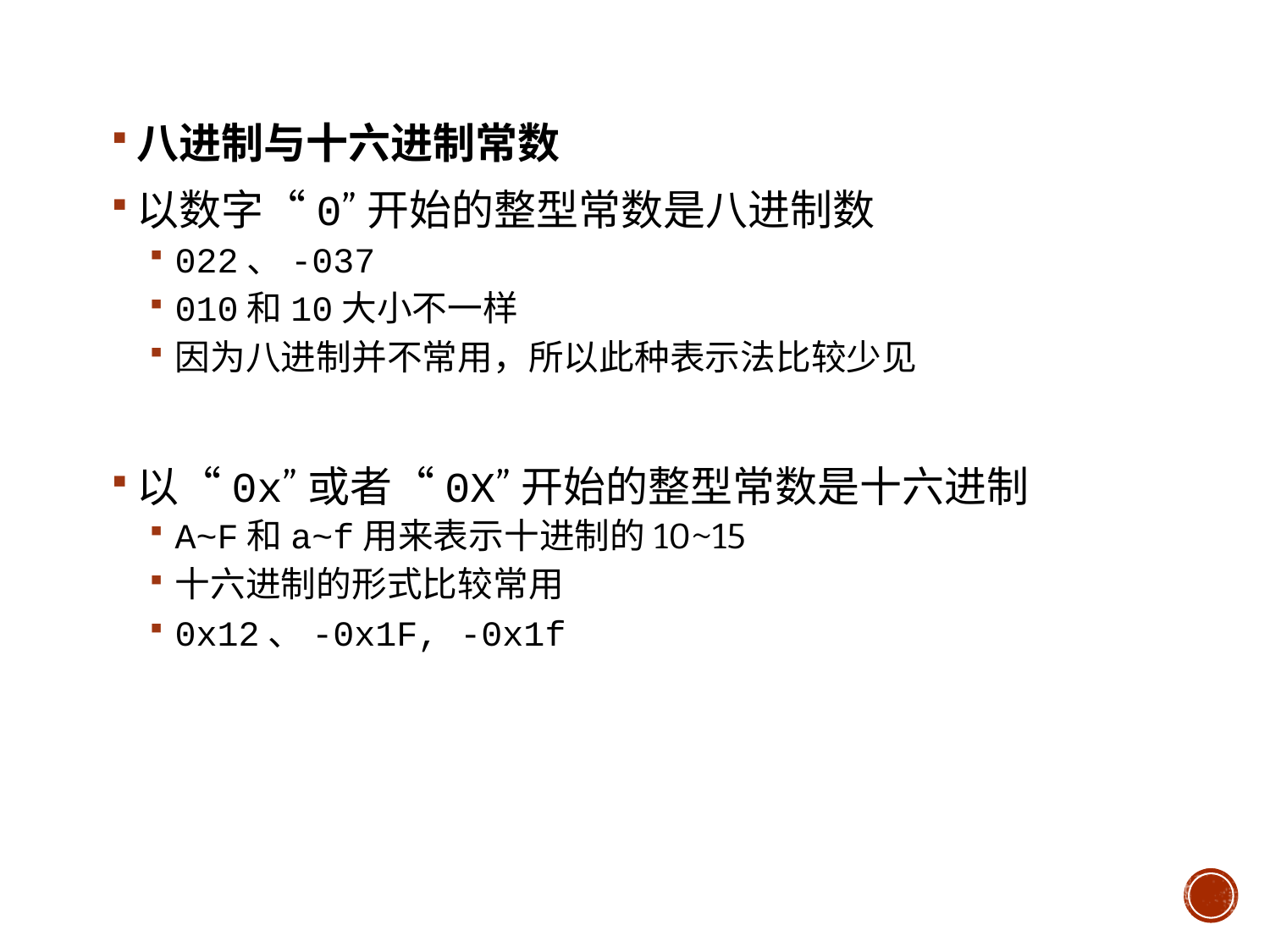

八进制与十六进制常数
以数字“0”开始的整型常数是八进制数
022、-037
010和10大小不一样
因为八进制并不常用，所以此种表示法比较少见

以“0x”或者“0X”开始的整型常数是十六进制
A~F和a~f用来表示十进制的10~15
十六进制的形式比较常用
0x12、-0x1F, -0x1f

20